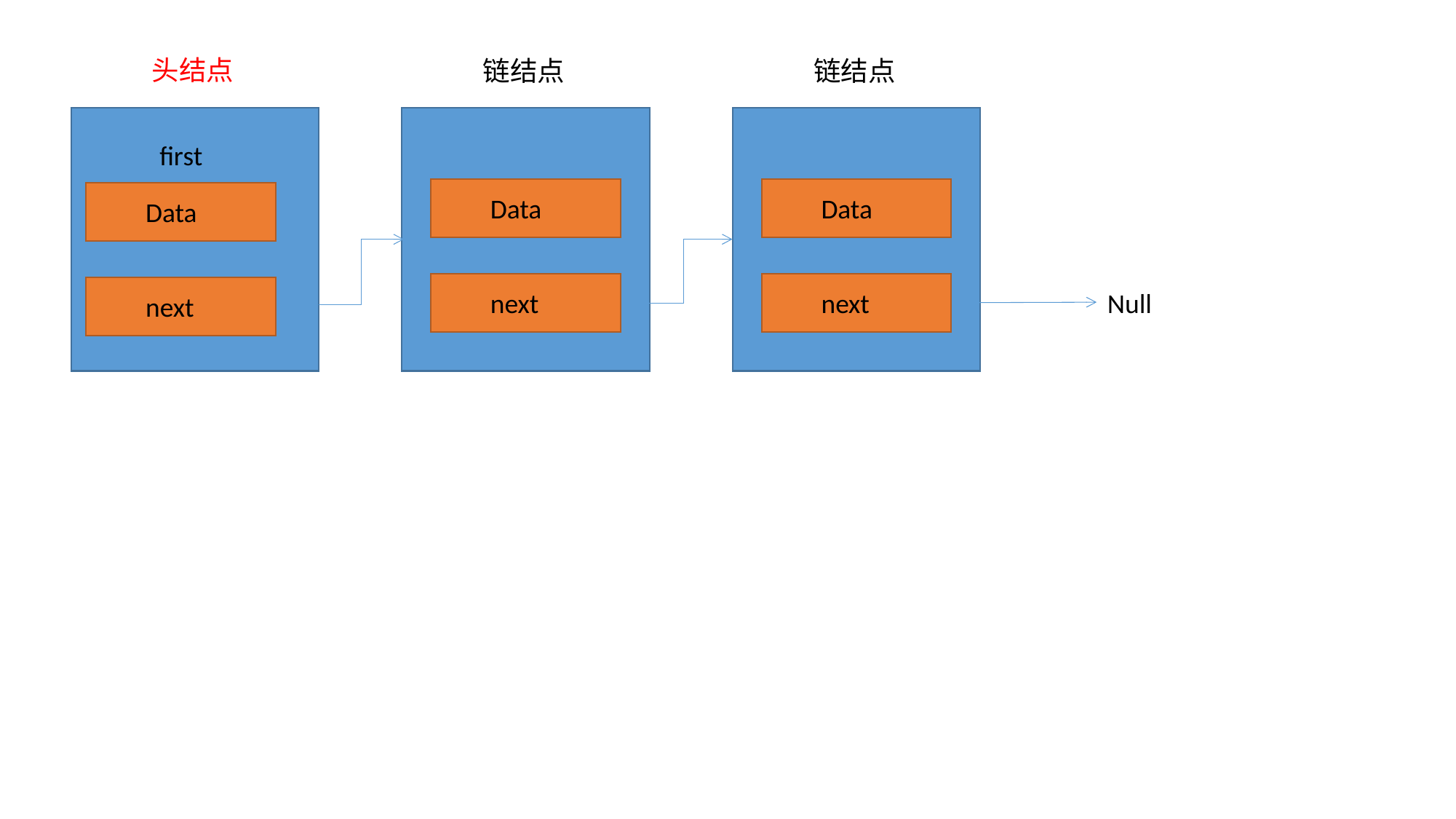

头结点
链结点
链结点

first

Data
Data
Data

next
next
Null
next